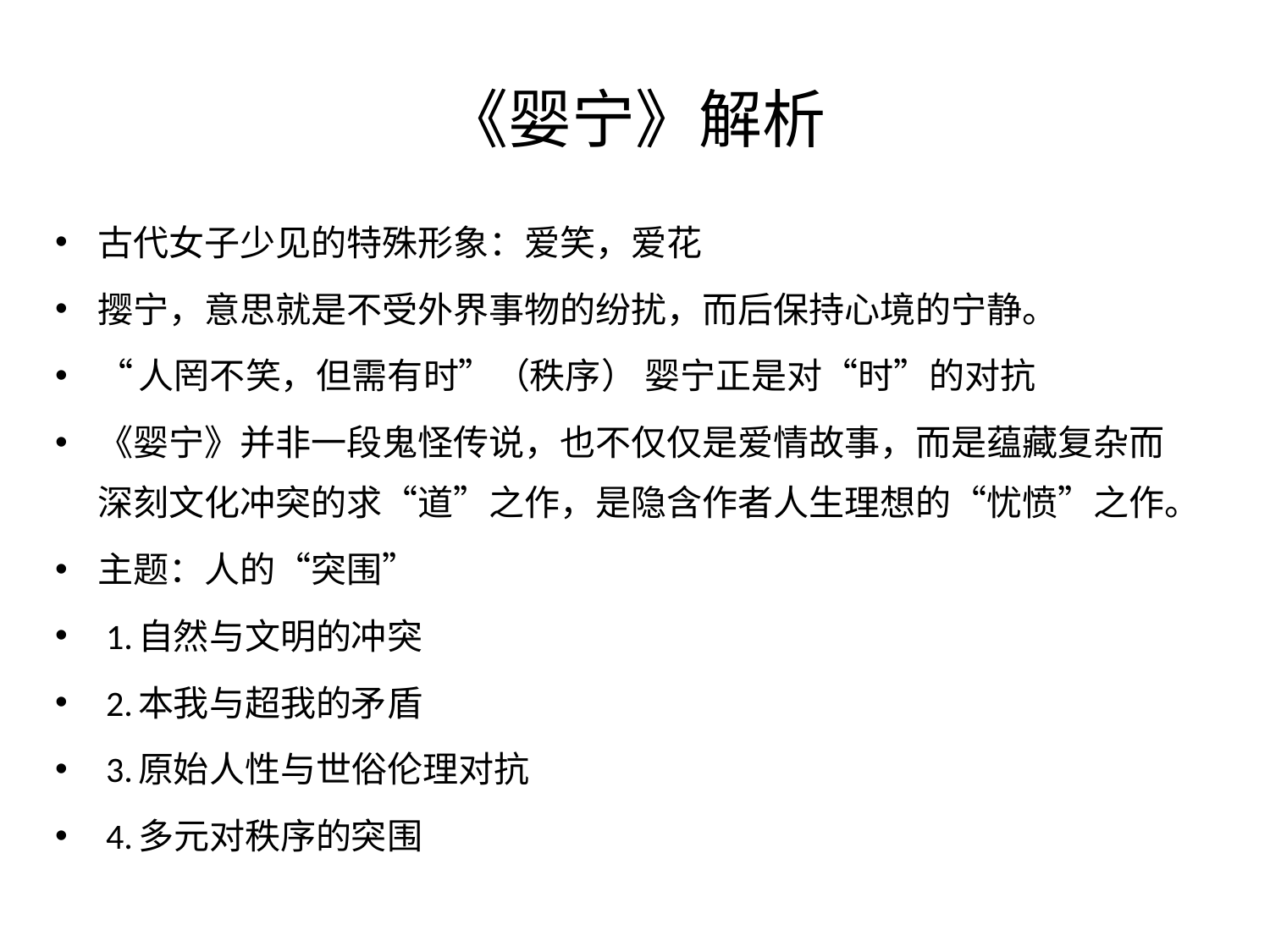

# 《婴宁》解析
古代女子少见的特殊形象：爱笑，爱花
撄宁，意思就是不受外界事物的纷扰，而后保持心境的宁静。
“人罔不笑，但需有时”（秩序） 婴宁正是对“时”的对抗
《婴宁》并非一段鬼怪传说，也不仅仅是爱情故事，而是蕴藏复杂而深刻文化冲突的求“道”之作，是隐含作者人生理想的“忧愤”之作。
主题：人的“突围”
 1.自然与文明的冲突
 2.本我与超我的矛盾
 3.原始人性与世俗伦理对抗
 4.多元对秩序的突围